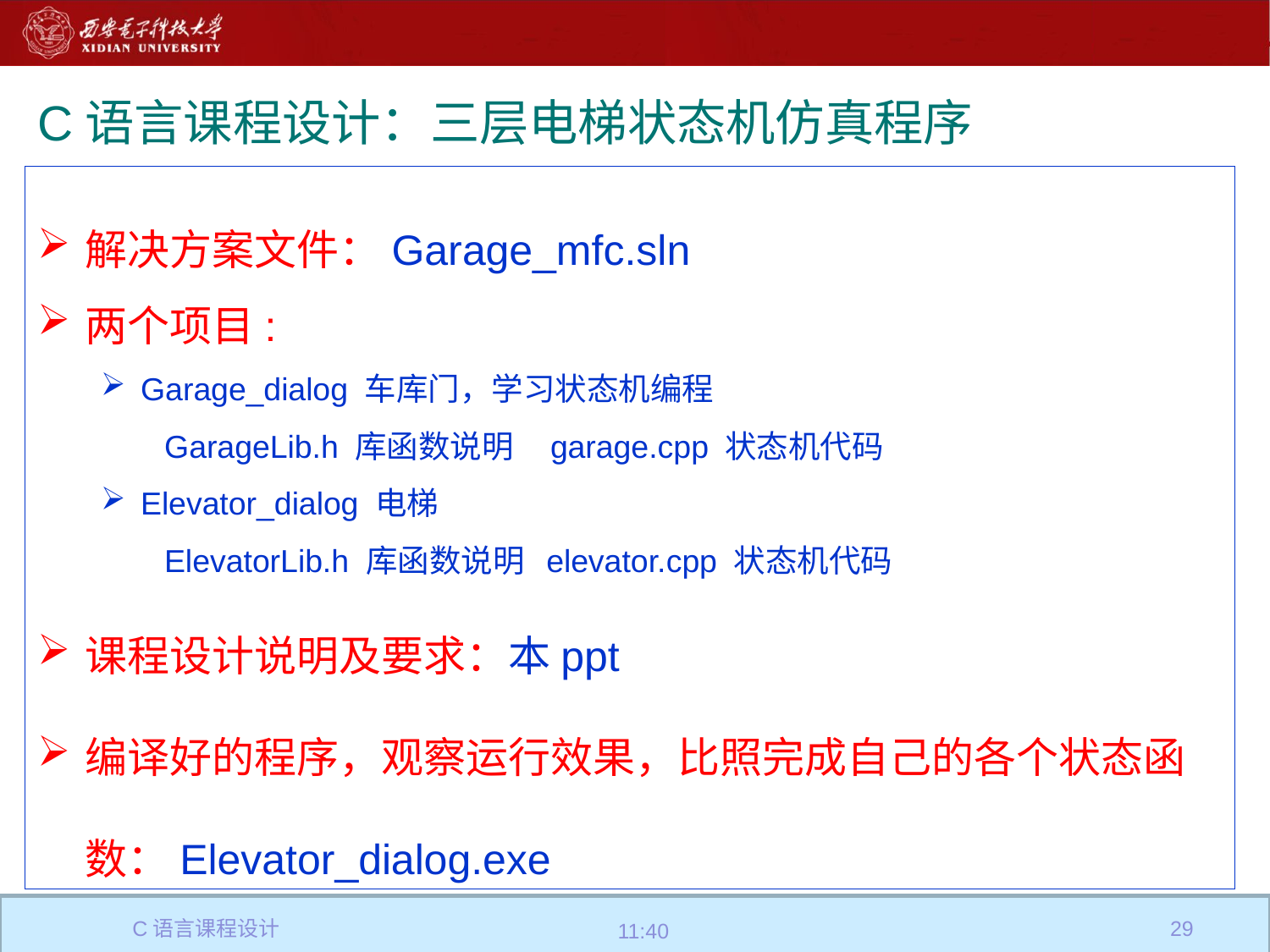

# C语言课程设计：三层电梯状态机仿真程序
解决方案文件：Garage_mfc.sln
两个项目:
Garage_dialog 车库门，学习状态机编程
GarageLib.h 库函数说明    garage.cpp 状态机代码
Elevator_dialog 电梯
ElevatorLib.h 库函数说明  elevator.cpp 状态机代码
课程设计说明及要求：本ppt
编译好的程序，观察运行效果，比照完成自己的各个状态函数：Elevator_dialog.exe
C语言课程设计
29
11:40